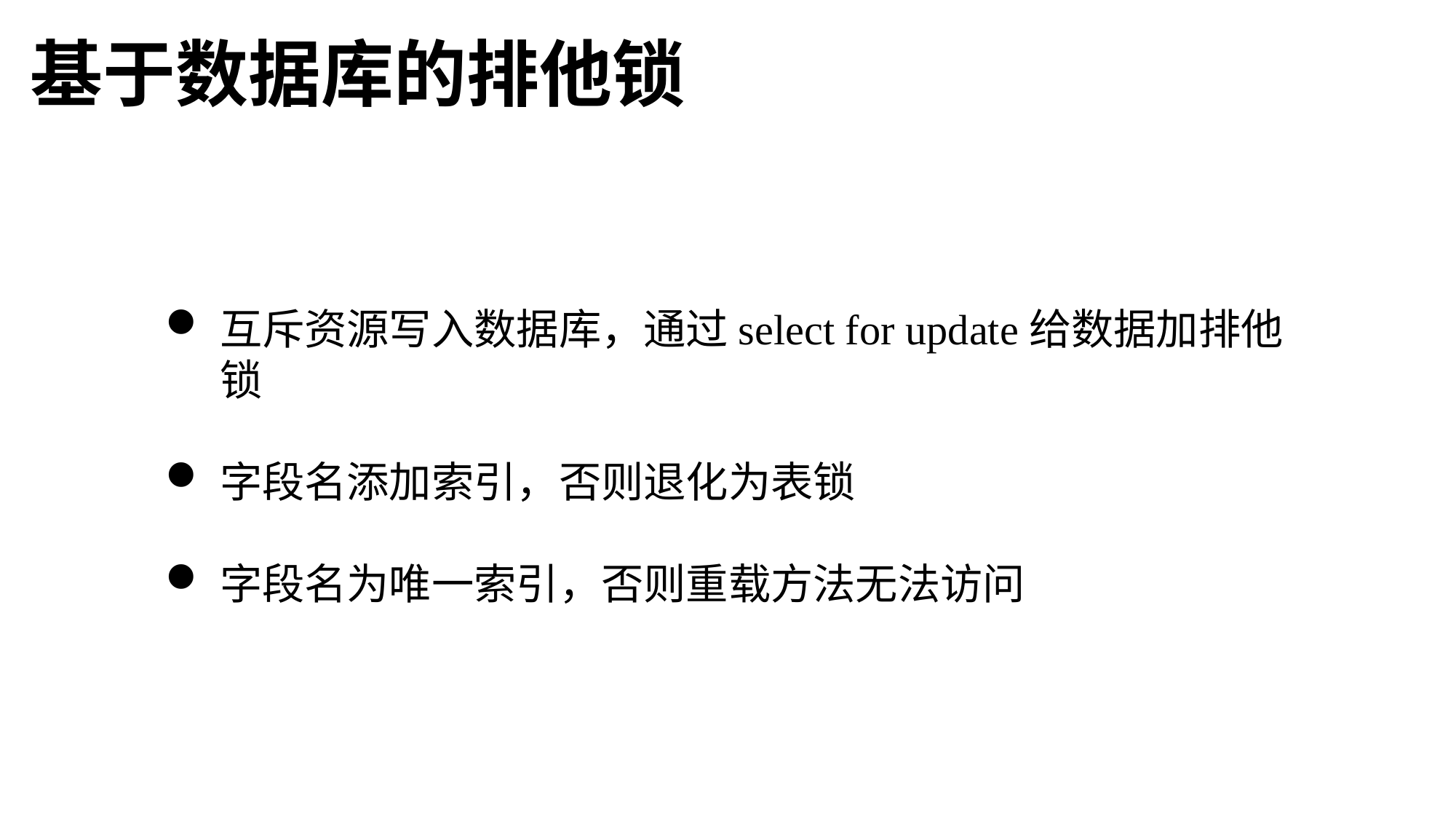

基于数据库的排他锁
互斥资源写入数据库，通过select for update给数据加排他锁

字段名添加索引，否则退化为表锁

字段名为唯一索引，否则重载方法无法访问